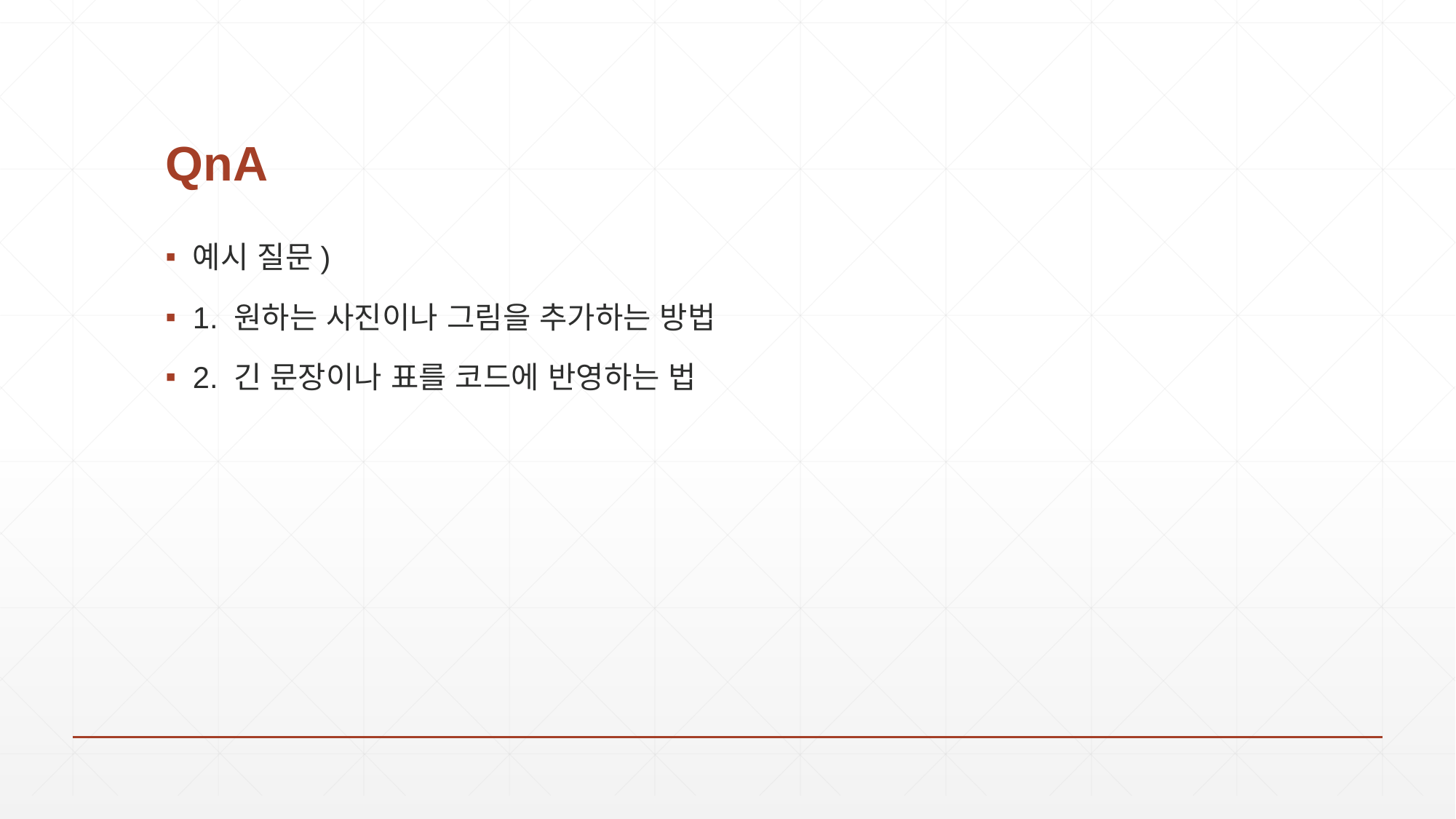

# QnA
예시 질문)
1. 원하는 사진이나 그림을 추가하는 방법
2. 긴 문장이나 표를 코드에 반영하는 법